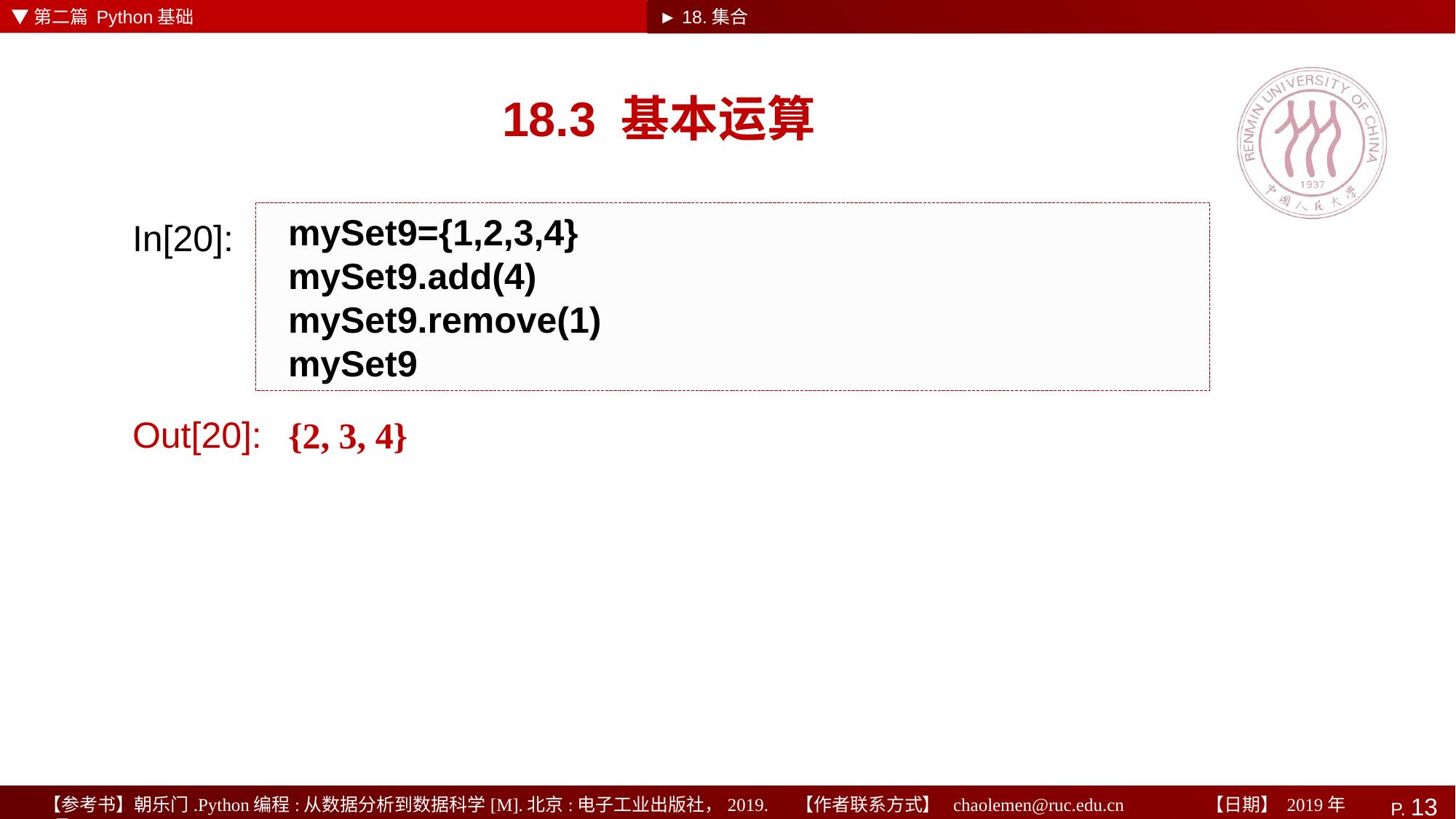

▼第二篇 Python基础
► 18.集合
# 18.3 基本运算
mySet9={1,2,3,4}
mySet9.add(4)
mySet9.remove(1)
mySet9
In[20]:
{2, 3, 4}
Out[20]: